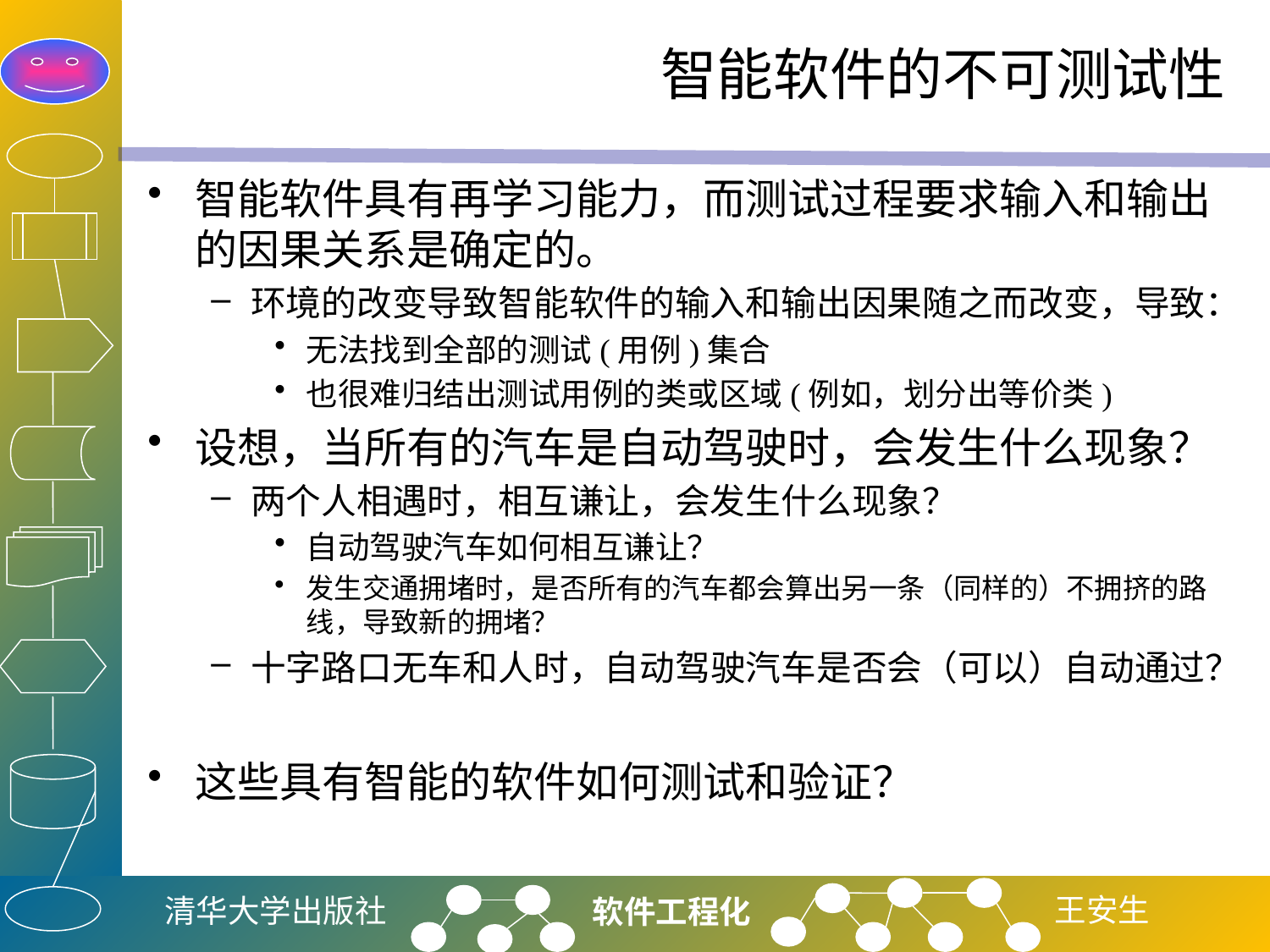

# 智能软件的不可测试性
智能软件具有再学习能力，而测试过程要求输入和输出的因果关系是确定的。
环境的改变导致智能软件的输入和输出因果随之而改变，导致：
无法找到全部的测试(用例)集合
也很难归结出测试用例的类或区域(例如，划分出等价类)
设想，当所有的汽车是自动驾驶时，会发生什么现象？
两个人相遇时，相互谦让，会发生什么现象？
自动驾驶汽车如何相互谦让？
发生交通拥堵时，是否所有的汽车都会算出另一条（同样的）不拥挤的路线，导致新的拥堵？
十字路口无车和人时，自动驾驶汽车是否会（可以）自动通过？

这些具有智能的软件如何测试和验证？